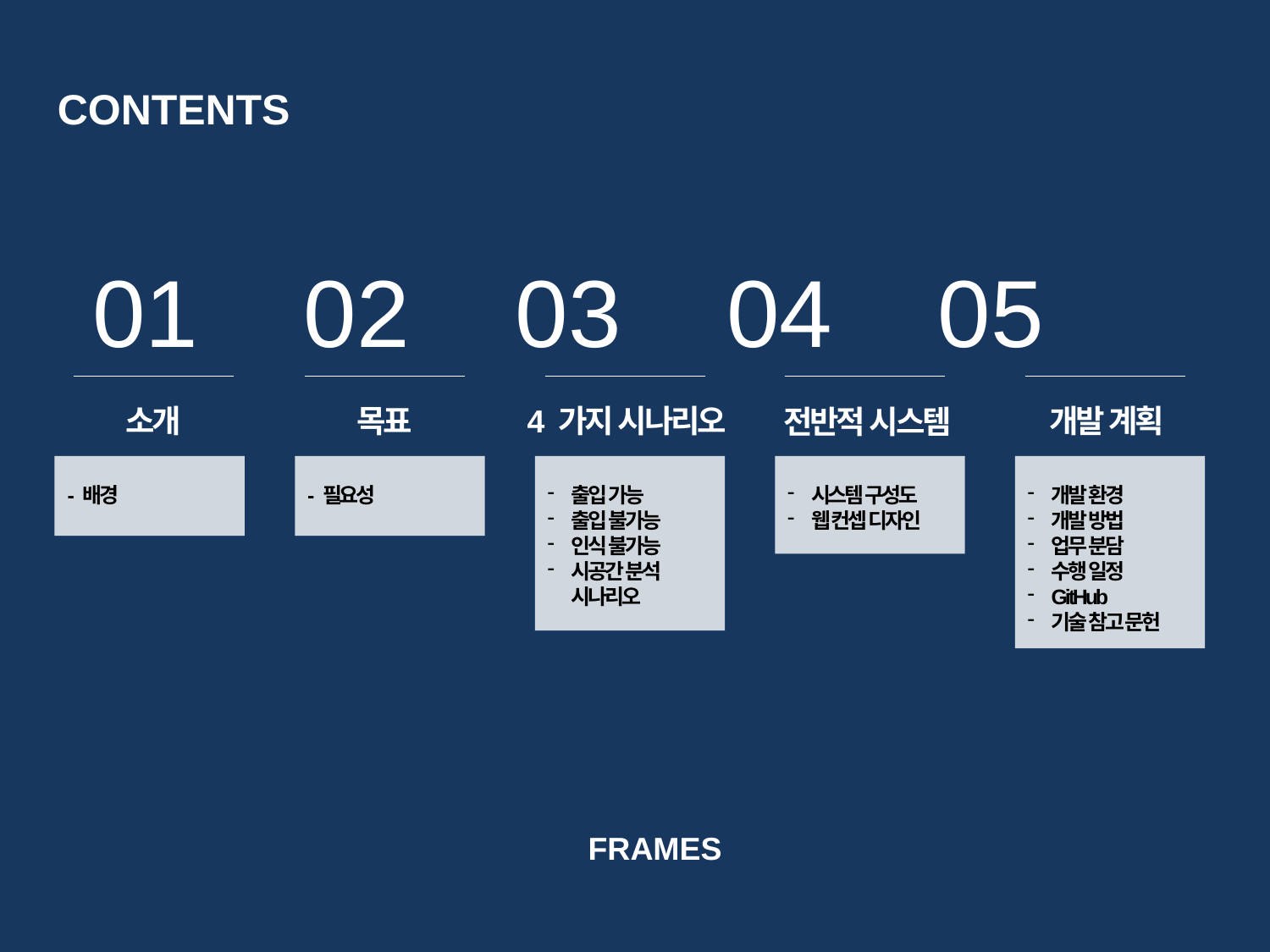

CONTENTS
 01    02    03    04    05
소개
목표
4 가지 시나리오
개발 계획
전반적 시스템

- 배경
- 필요성

출입 가능
출입 불가능
인식 불가능
시공간 분석
시나리오

시스템 구성도
웹 컨셉 디자인
개발 환경
개발 방법
업무 분담
수행 일정
GitHub
기술 참고 문헌

FRAMES